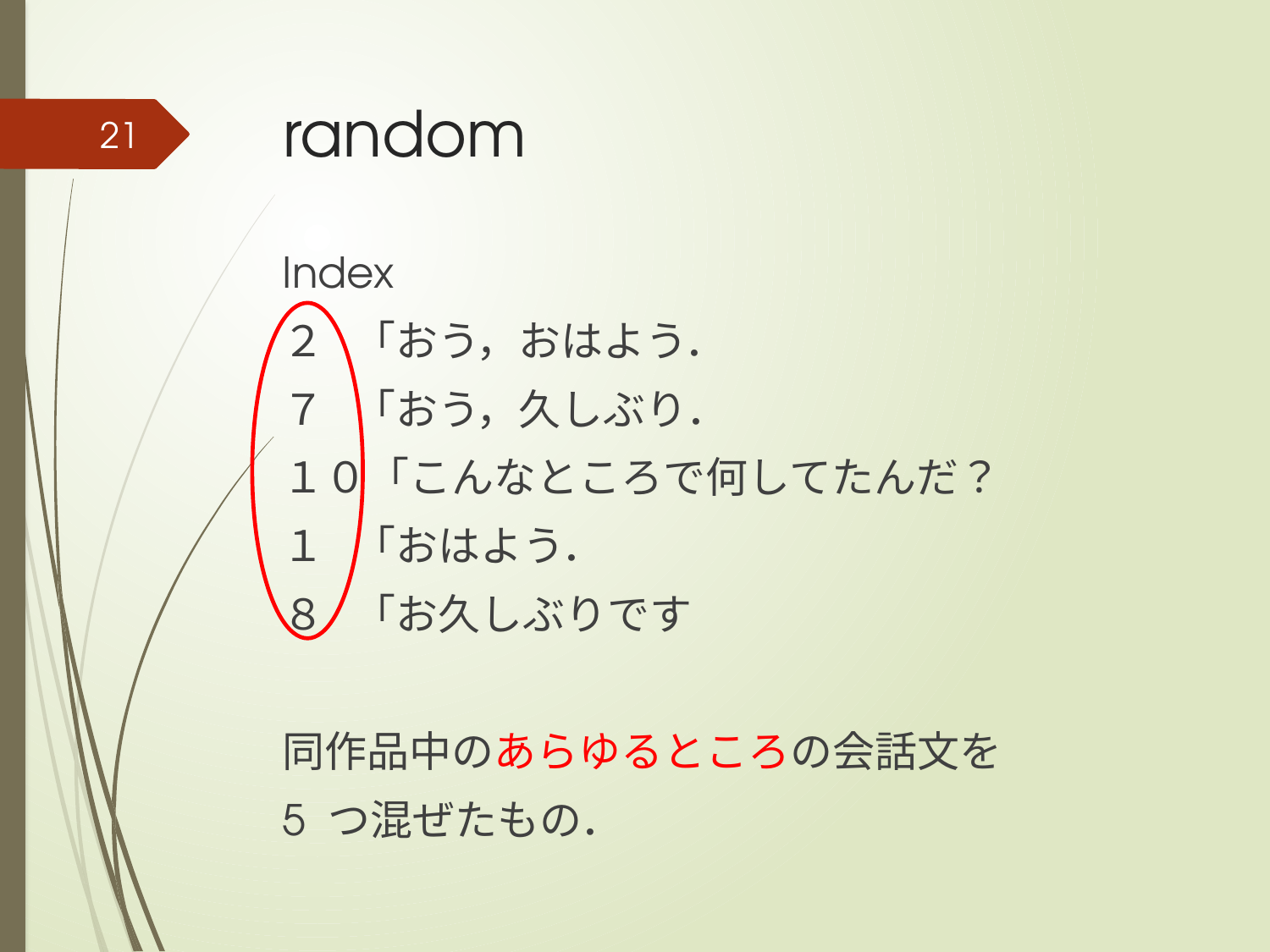

# random
21
Index
２   「おう，おはよう．
７   「おう，久しぶり．
１０「こんなところで何してたんだ？
１   「おはよう．
８   「お久しぶりです

同作品中のあらゆるところの会話文を
5 つ混ぜたもの．